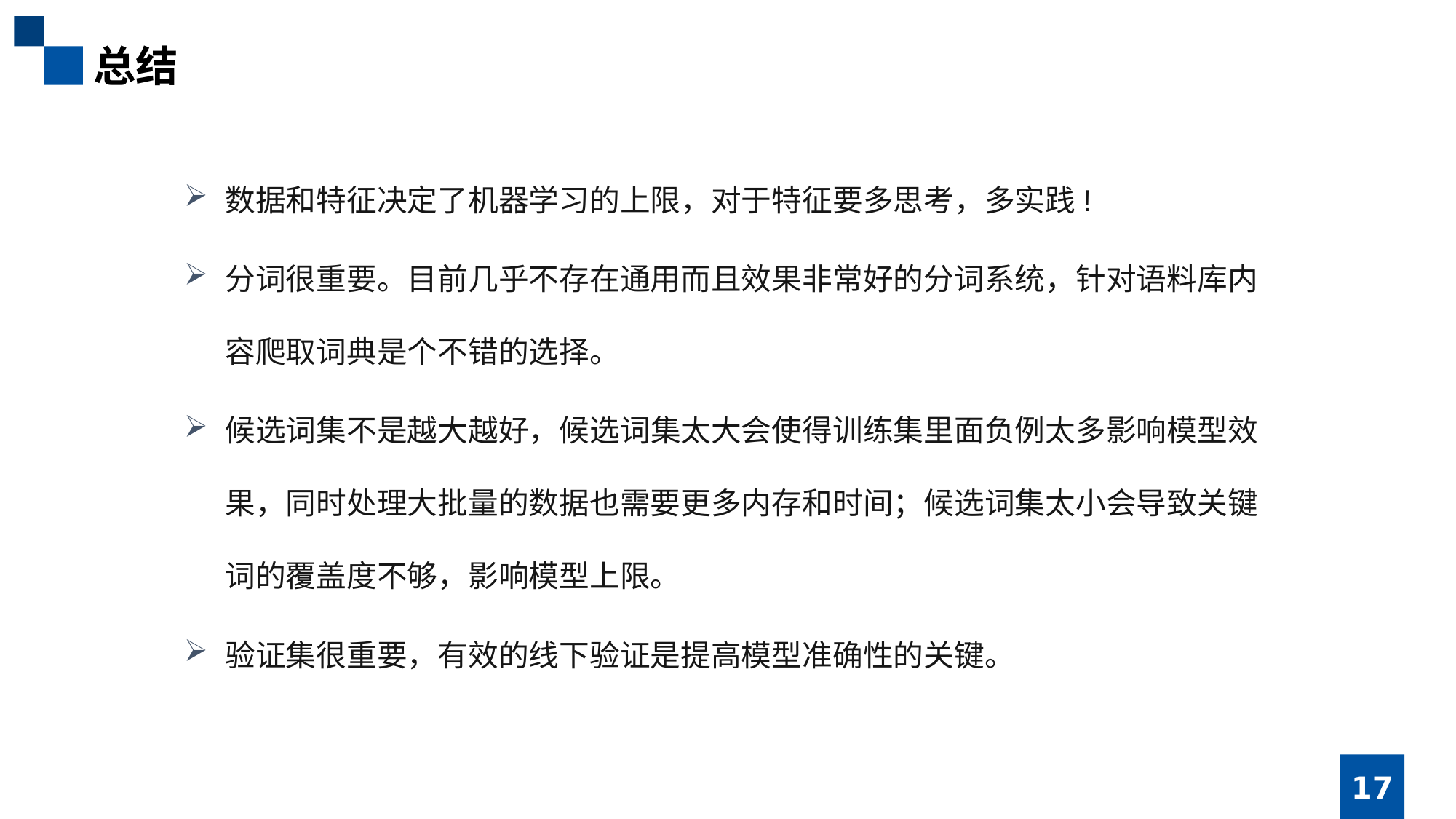

总结
数据和特征决定了机器学习的上限，对于特征要多思考，多实践!
分词很重要。目前几乎不存在通用而且效果非常好的分词系统，针对语料库内容爬取词典是个不错的选择。
候选词集不是越大越好，候选词集太大会使得训练集里面负例太多影响模型效果，同时处理大批量的数据也需要更多内存和时间；候选词集太小会导致关键词的覆盖度不够，影响模型上限。
验证集很重要，有效的线下验证是提高模型准确性的关键。

17